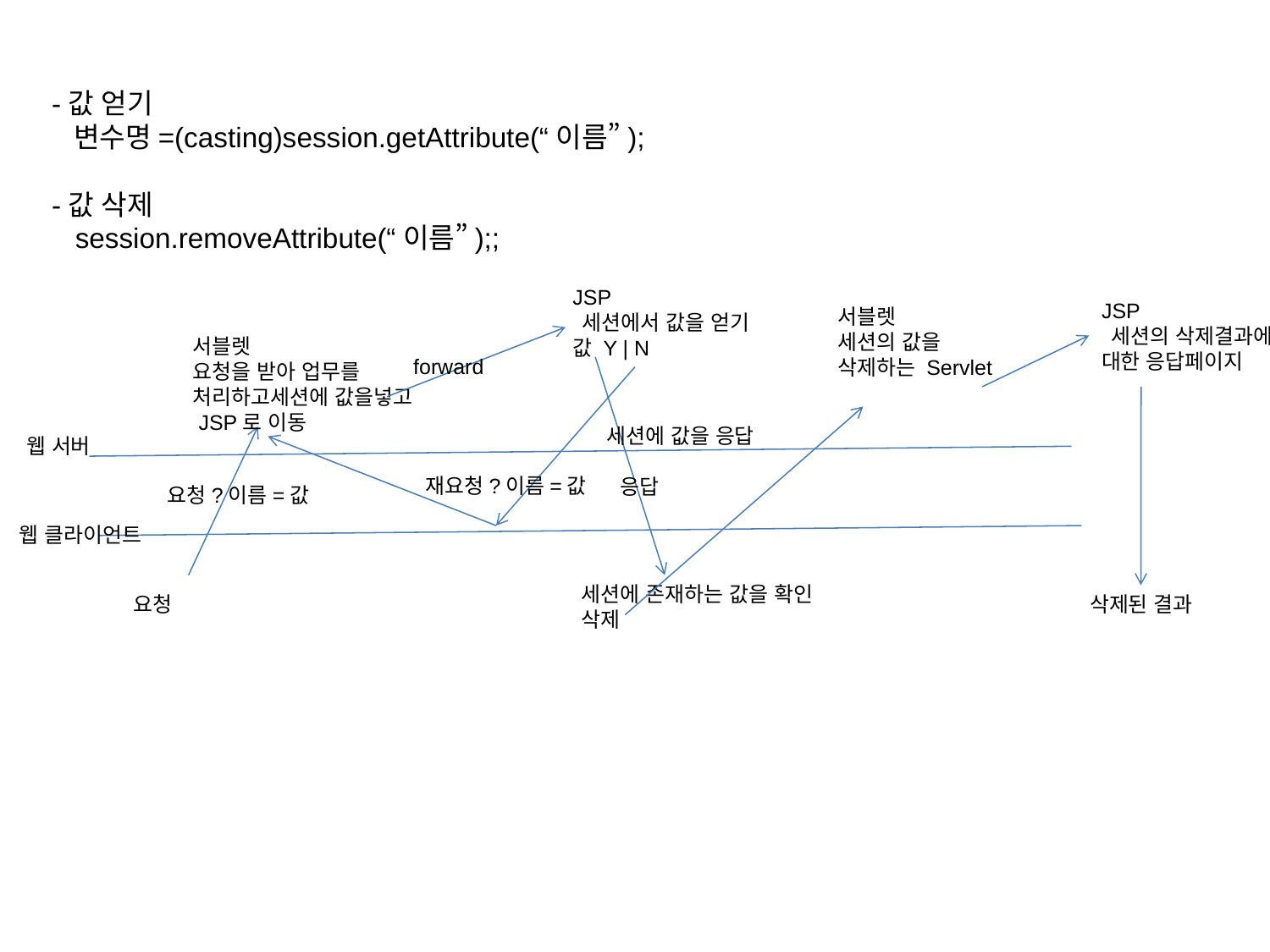

-값 얻기
  변수명=(casting)session.getAttribute(“이름”);

-값 삭제
   session.removeAttribute(“이름”);;
JSP
 세션에서 값을 얻기
값 Y | N

JSP
 세션의 삭제결과에
대한 응답페이지
서블렛
세션의 값을
삭제하는 Servlet
서블렛
요청을 받아 업무를
처리하고세션에 값을넣고
 JSP로 이동
forward
세션에 값을 응답
웹 서버
재요청?이름=값
응답
요청?이름=값
웹 클라이언트
세션에 존재하는 값을 확인
삭제
요청
삭제된 결과